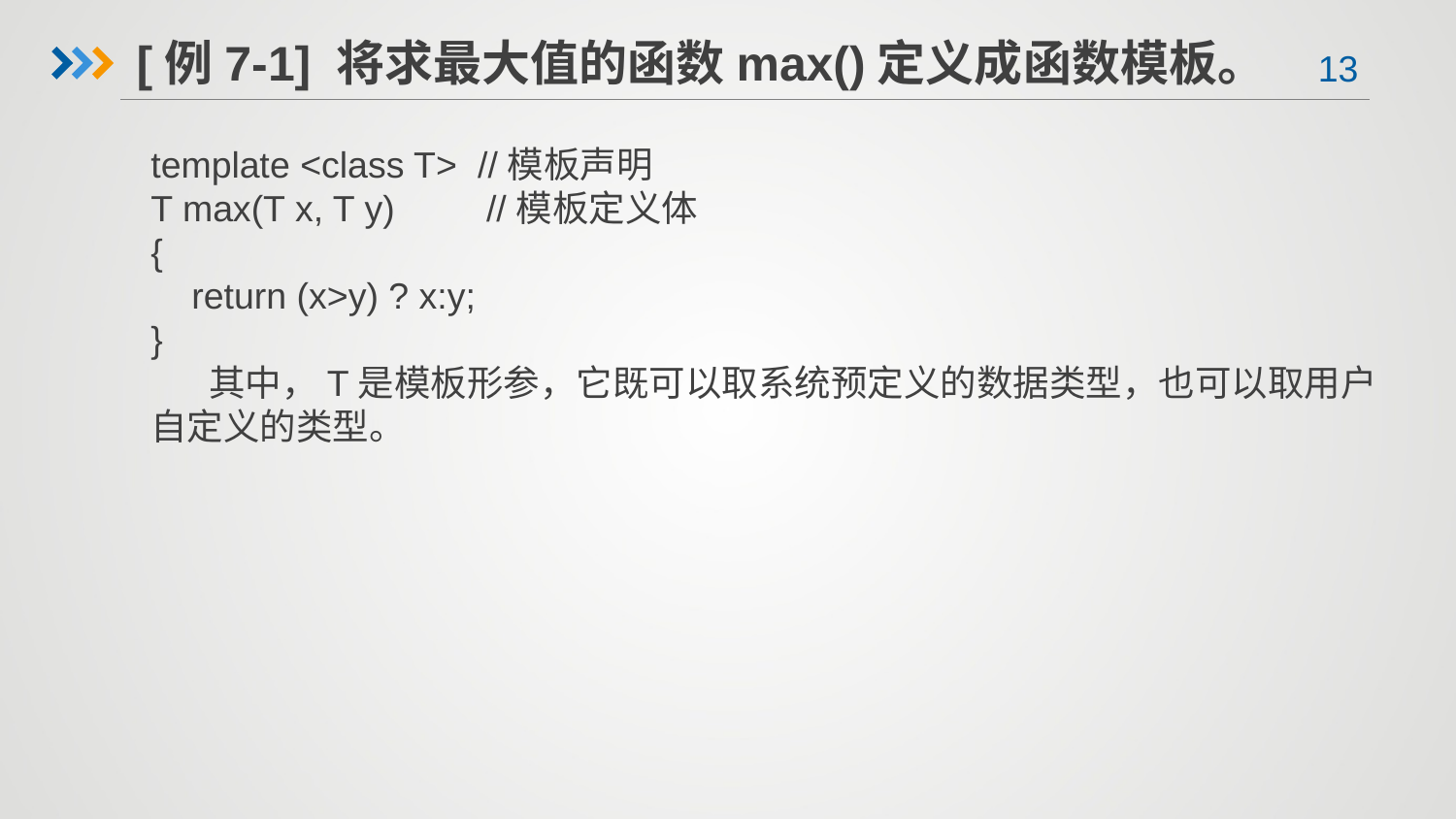

[例7-1] 将求最大值的函数max()定义成函数模板。
template <class T>  //模板声明
T max(T x, T y)         //模板定义体
{
    return (x>y) ? x:y;
}
      其中，T是模板形参，它既可以取系统预定义的数据类型，也可以取用户自定义的类型。